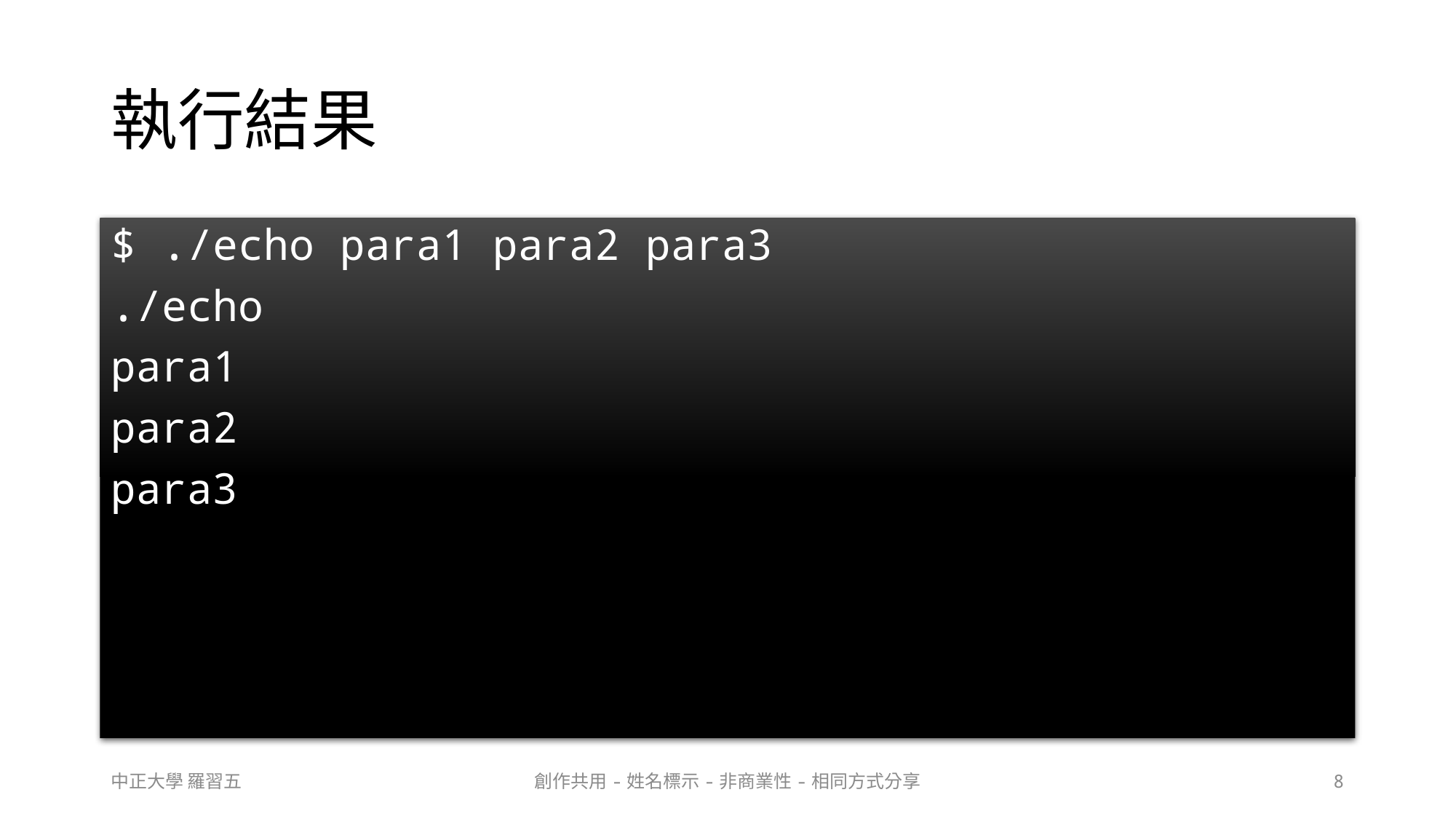

# 執行結果
$ ./echo para1 para2 para3
./echo
para1
para2
para3
中正大學 羅習五
創作共用-姓名標示-非商業性-相同方式分享
8